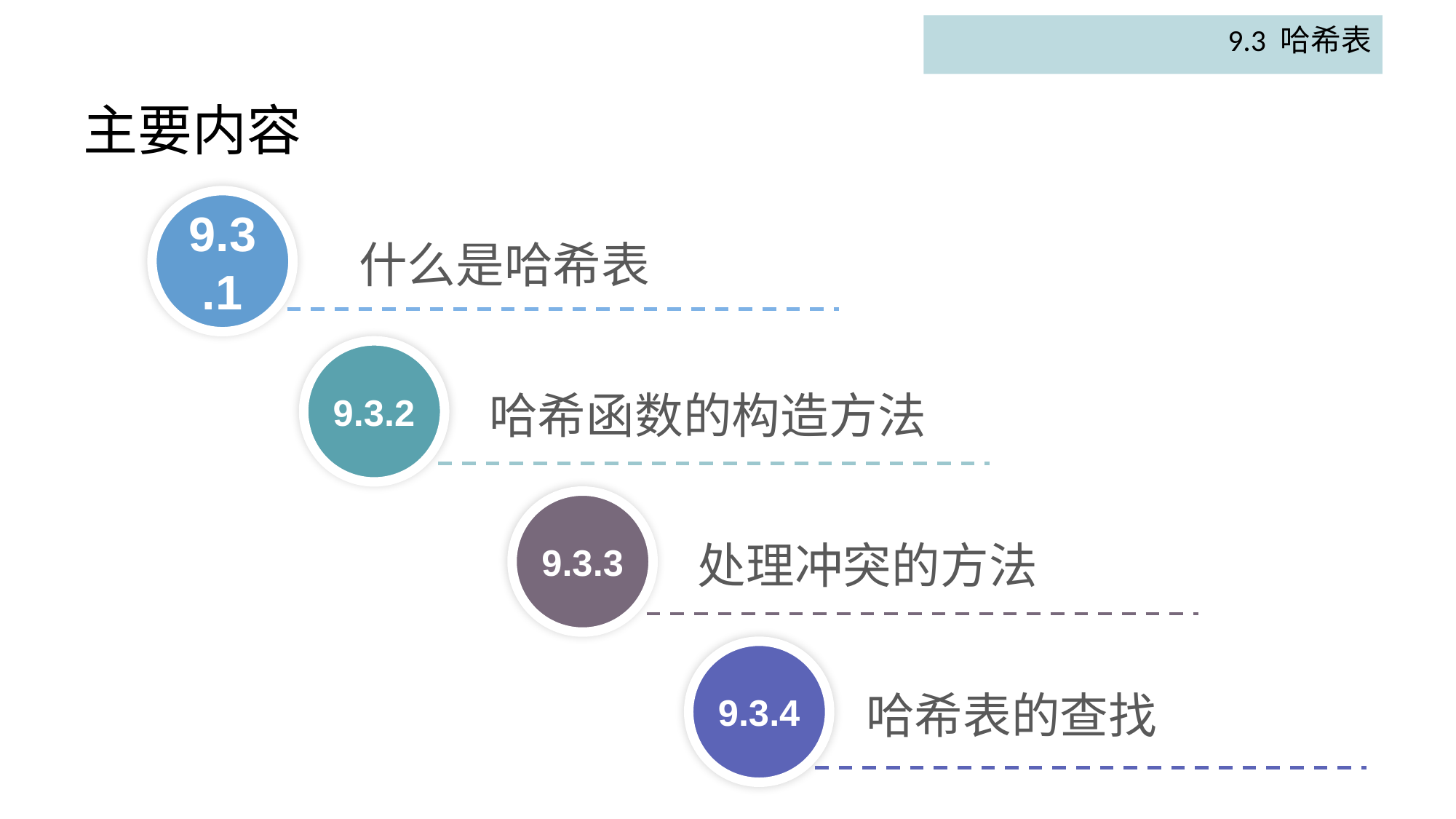

9.3 哈希表
# 主要内容
9.3.1
什么是哈希表
9.3.2
哈希函数的构造方法
9.3.3
处理冲突的方法
9.3.4
哈希表的查找